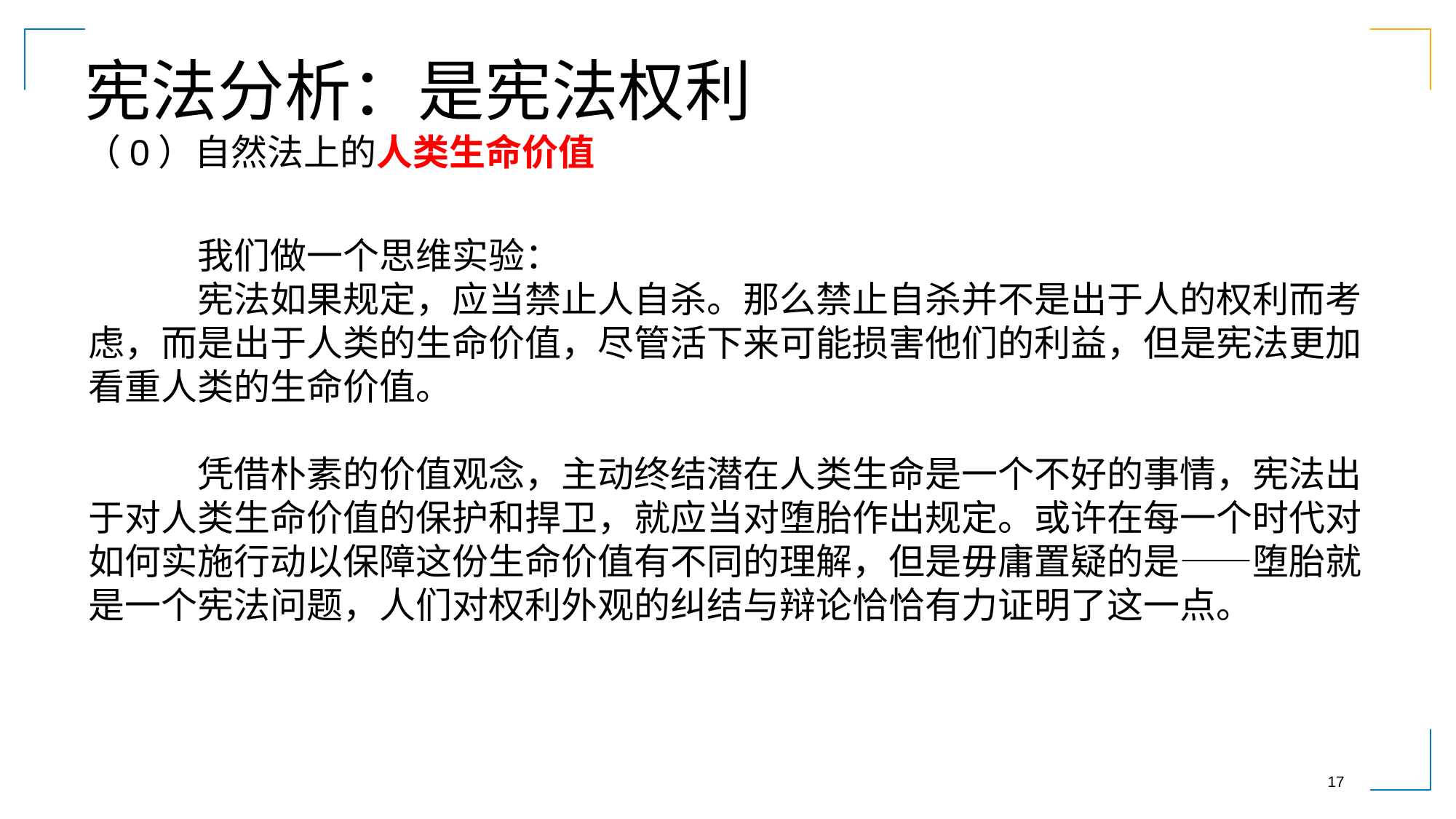

宪法分析：是宪法权利
（0）自然法上的人类生命价值
	我们做一个思维实验：
	宪法如果规定，应当禁止人自杀。那么禁止自杀并不是出于人的权利而考虑，而是出于人类的生命价值，尽管活下来可能损害他们的利益，但是宪法更加看重人类的生命价值。

	凭借朴素的价值观念，主动终结潜在人类生命是一个不好的事情，宪法出于对人类生命价值的保护和捍卫，就应当对堕胎作出规定。或许在每一个时代对如何实施行动以保障这份生命价值有不同的理解，但是毋庸置疑的是——堕胎就是一个宪法问题，人们对权利外观的纠结与辩论恰恰有力证明了这一点。

17